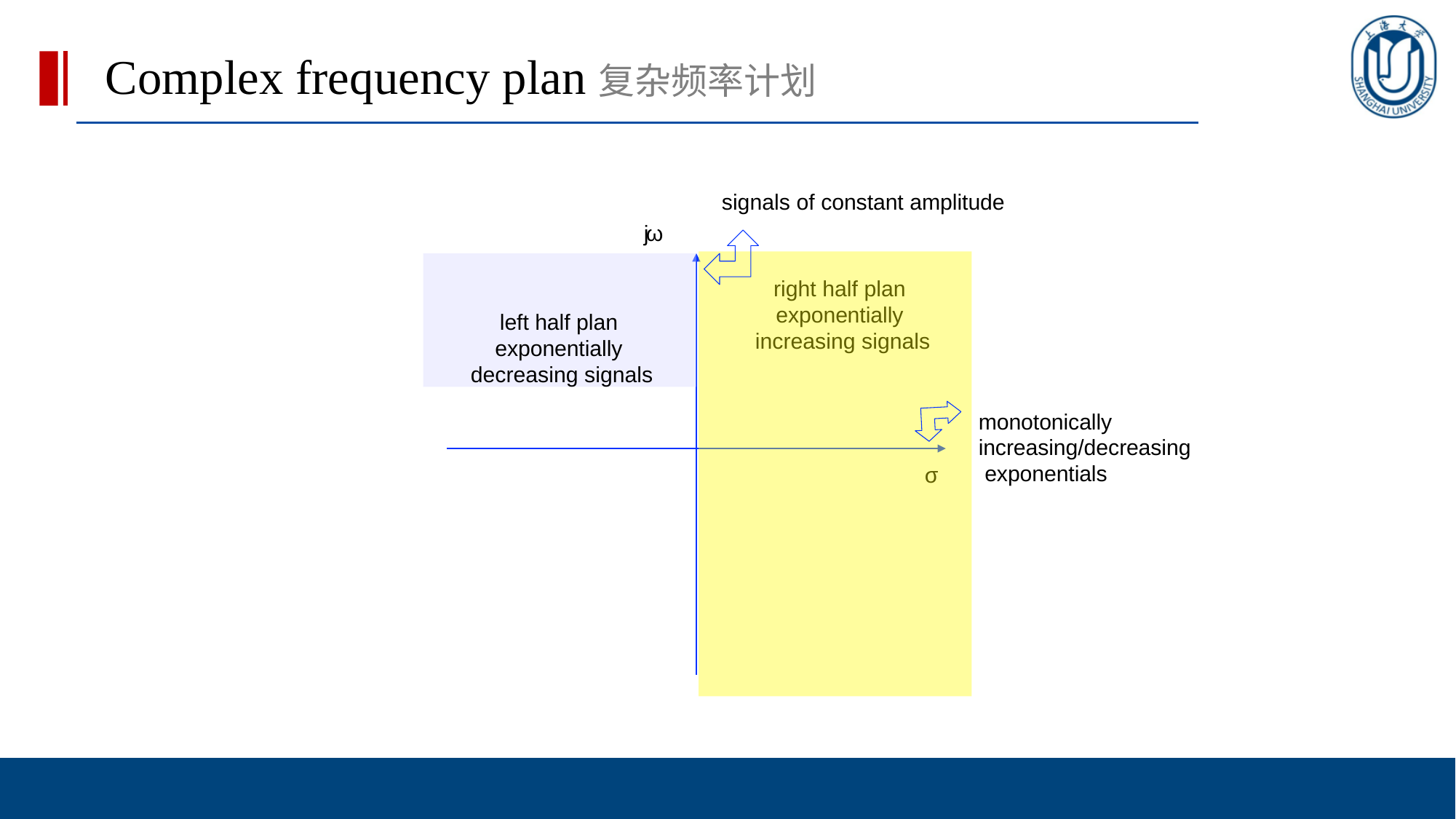

# Complex frequency plan复杂频率计划
signals of constant amplitude
jω

left half plan  exponentially  decreasing signals
right half plan  exponentially  increasing signals
monotonically  increasing/decreasing  exponentials
σ